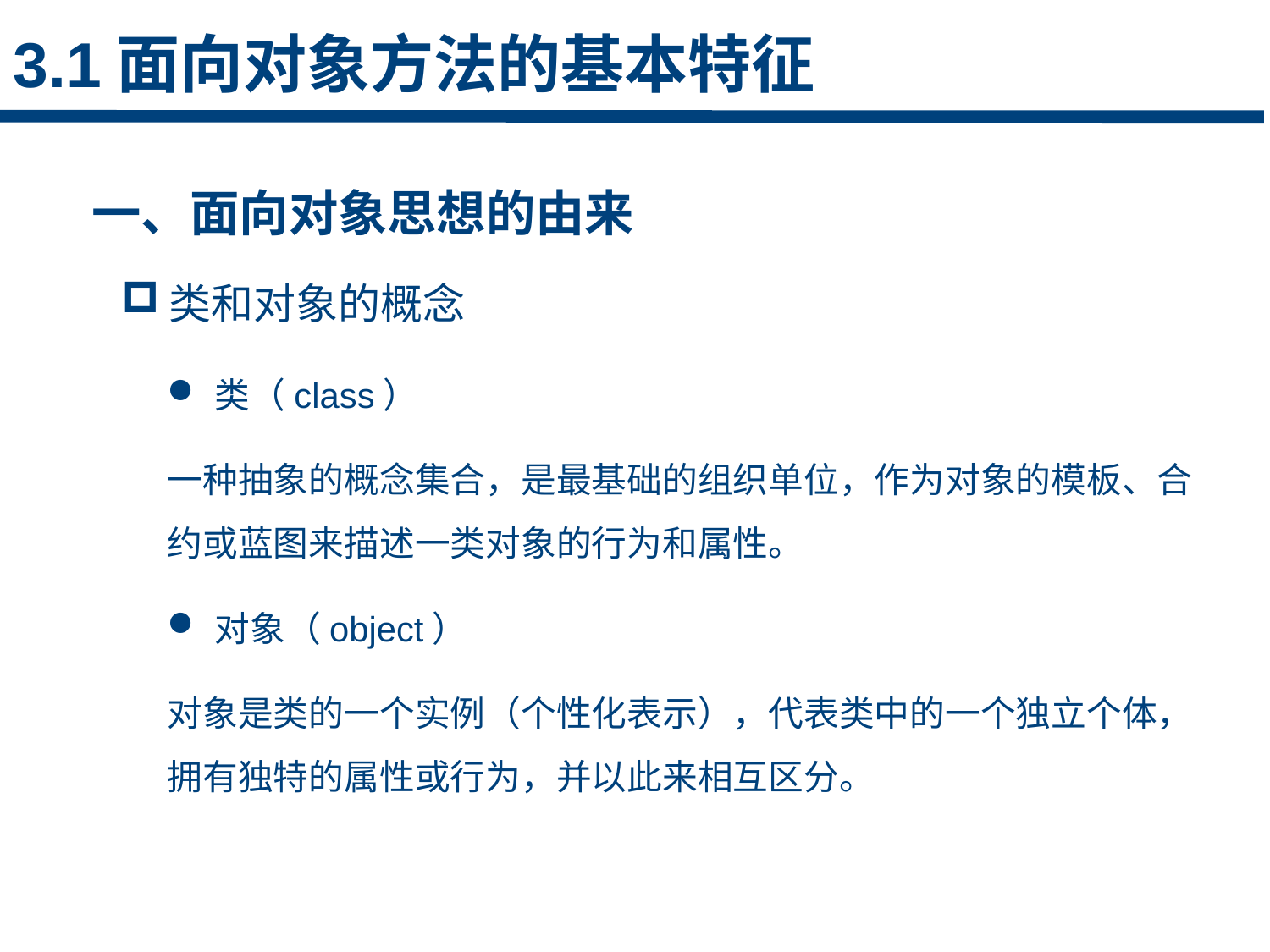

3.1面向对象方法的基本特征
一、面向对象思想的由来
类和对象的概念
点击添加文本
类（class）
一种抽象的概念集合，是最基础的组织单位，作为对象的模板、合约或蓝图来描述一类对象的行为和属性。
对象（object）
对象是类的一个实例（个性化表示），代表类中的一个独立个体，拥有独特的属性或行为，并以此来相互区分。
点击添加文本
点击添加文本
点击添加文本